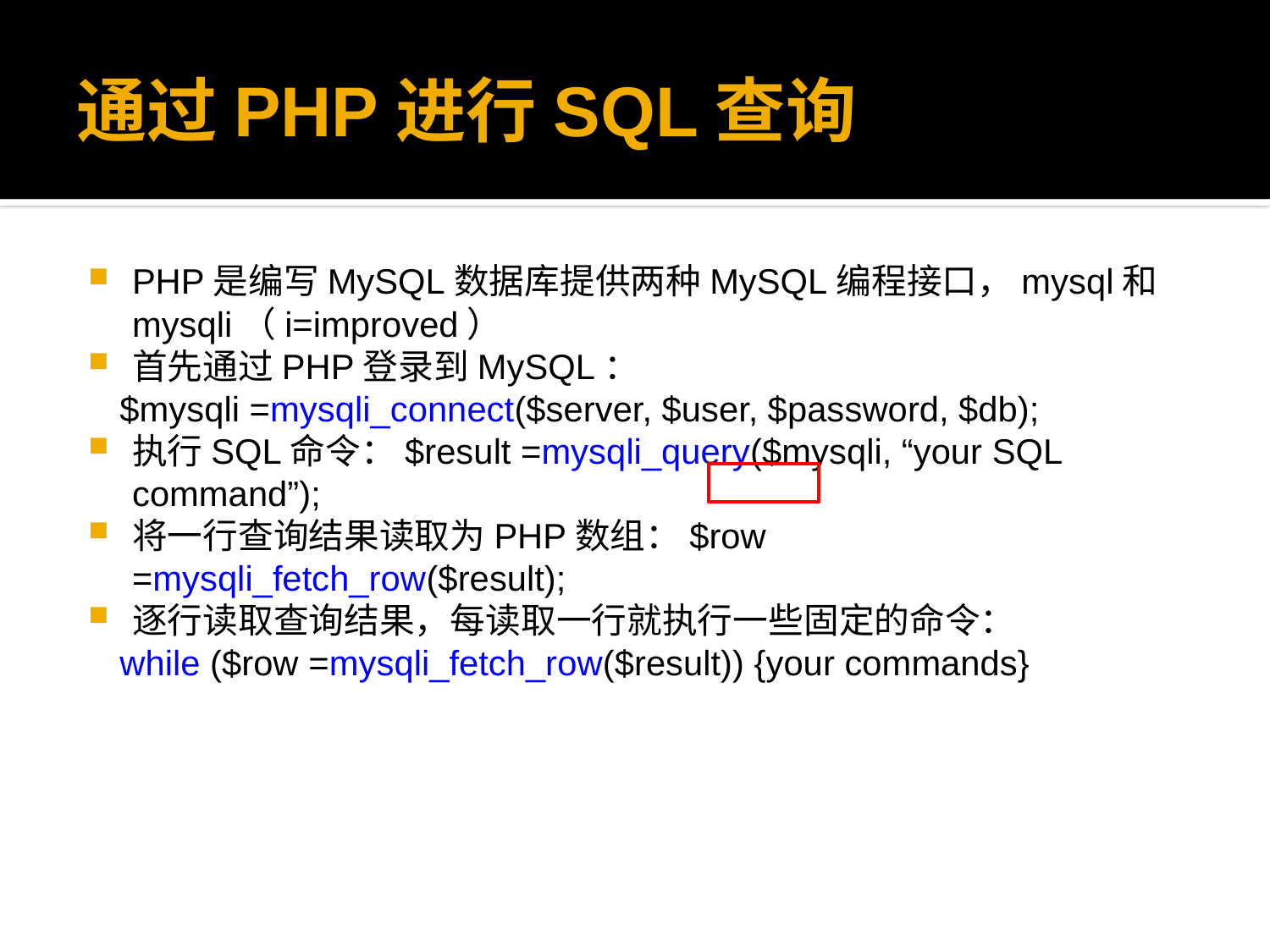

# 通过PHP进行SQL查询
PHP是编写MySQL数据库提供两种MySQL编程接口，mysql和mysqli（i=improved）
首先通过PHP登录到MySQL：
     $mysqli =mysqli_connect($server, $user, $password, $db);
执行SQL命令：$result =mysqli_query($mysqli, “your SQL command”);
将一行查询结果读取为PHP数组：$row =mysqli_fetch_row($result);
逐行读取查询结果，每读取一行就执行一些固定的命令：
     while ($row =mysqli_fetch_row($result)) {your commands}